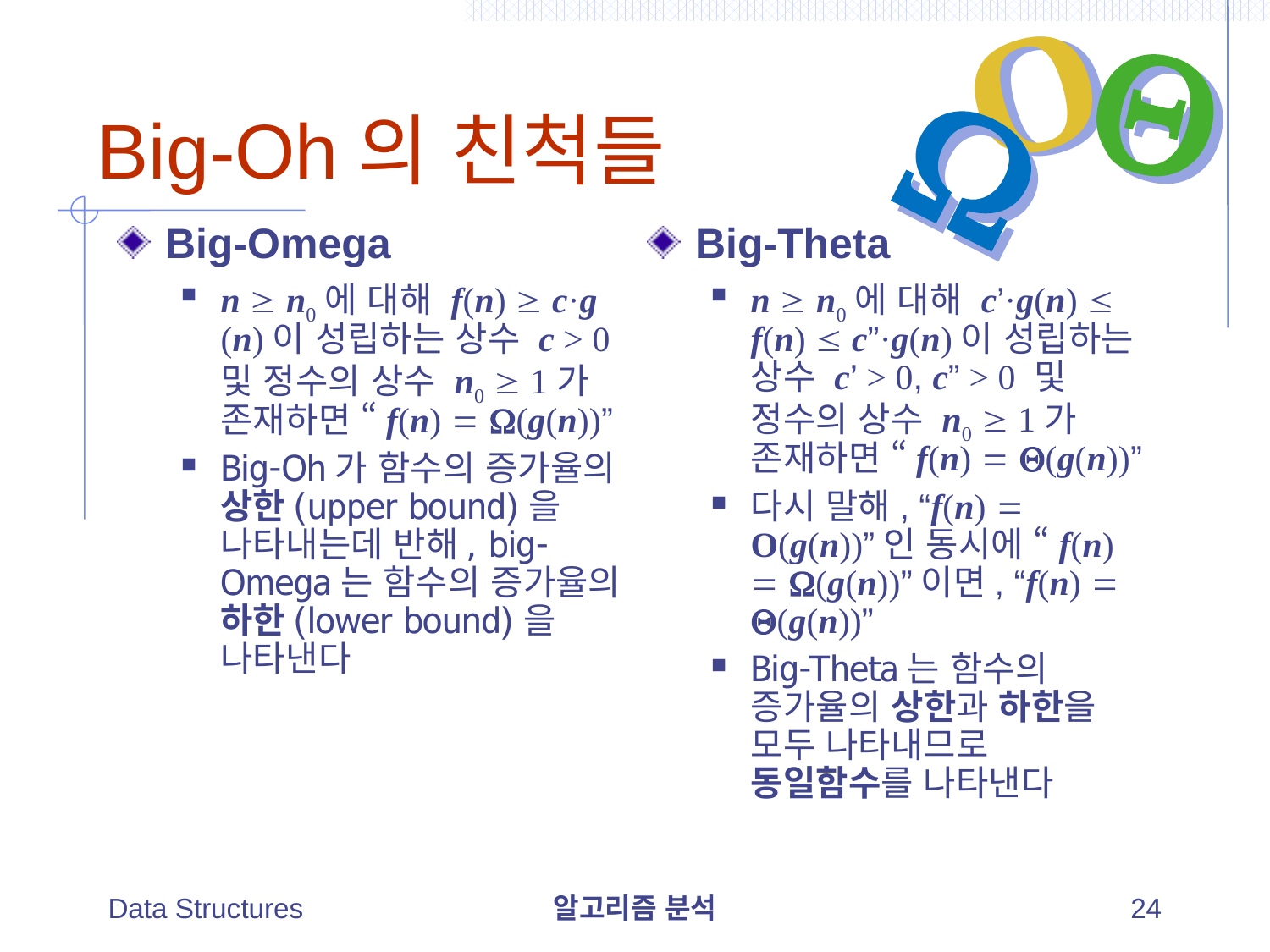

O
O
Θ
Θ
Ω
Ω
Big-Oh의 친척들
Big-Theta
n ≥ n0에 대해 c’·g(n) ≤ f(n) ≤ c”·g(n)이 성립하는 상수 c’ > 0, c” > 0 및 정수의 상수 n0 ≥ 1가 존재하면 “f(n) = Θ(g(n))”
다시 말해, “f(n) = O(g(n))”인 동시에 “f(n) = Ω(g(n))”이면, “f(n) = Θ(g(n))”
Big-Theta는 함수의 증가율의 상한과 하한을 모두 나타내므로 동일함수를 나타낸다
Big-Omega
n ≥ n0에 대해 f(n) ≥ c·g (n)이 성립하는 상수 c > 0 및 정수의 상수 n0 ≥ 1가 존재하면 “f(n) = Ω(g(n))”
Big-Oh가 함수의 증가율의 상한(upper bound)을 나타내는데 반해, big-Omega는 함수의 증가율의 하한(lower bound)을 나타낸다
Data Structures
알고리즘 분석
24